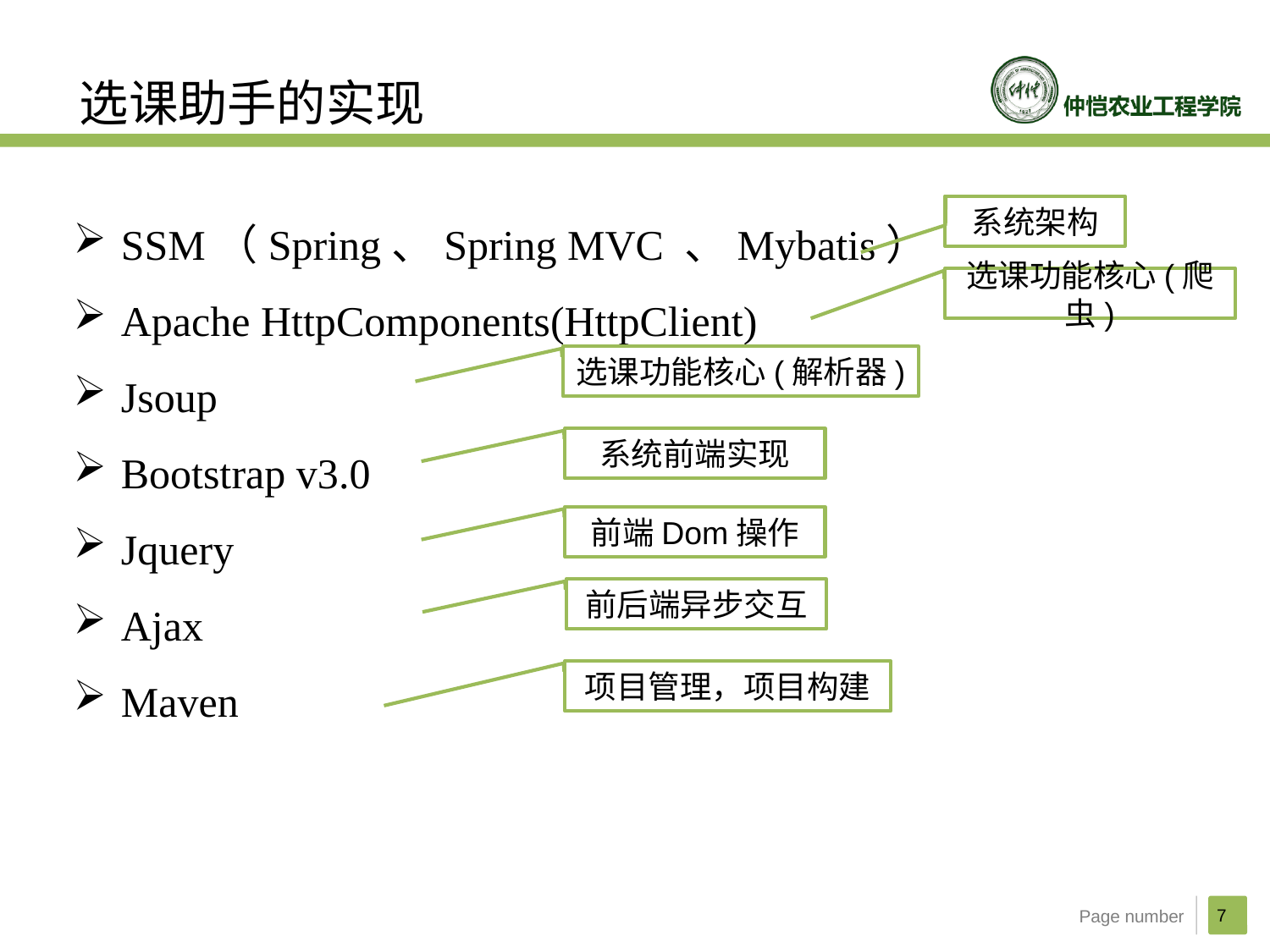

选课助手的实现
SSM（Spring、Spring MVC 、Mybatis）
Apache HttpComponents(HttpClient)
Jsoup
Bootstrap v3.0
Jquery
Ajax
Maven
系统架构
选课功能核心(爬虫)
选课功能核心(解析器)
系统前端实现
前端Dom操作
前后端异步交互
项目管理，项目构建